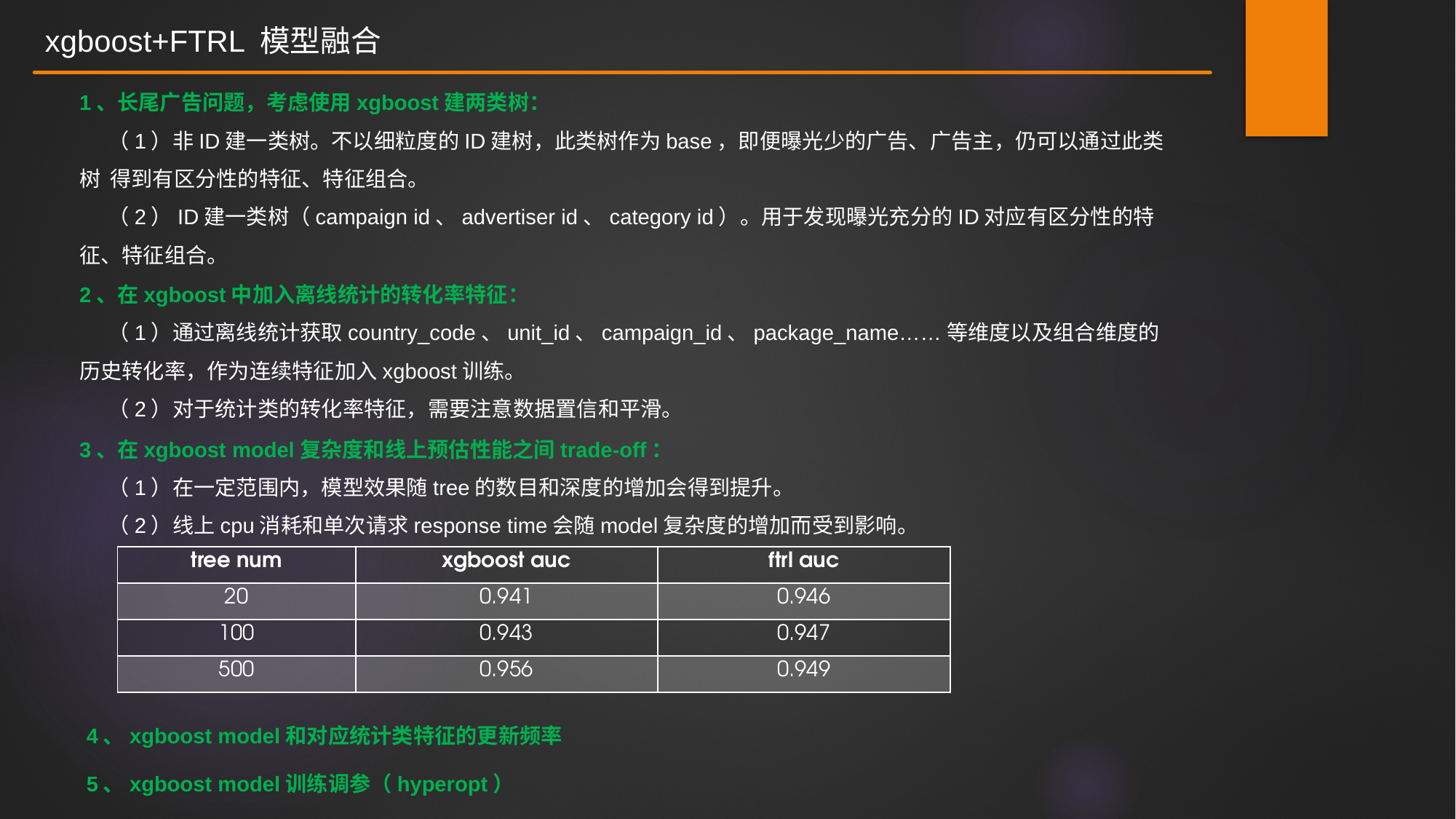

xgboost+FTRL 模型融合
1、长尾广告问题，考虑使用xgboost建两类树：
     （1）非ID建一类树。不以细粒度的ID建树，此类树作为base，即便曝光少的广告、广告主，仍可以通过此类树  得到有区分性的特征、特征组合。
     （2）ID建一类树（campaign id、advertiser id、category id）。用于发现曝光充分的ID对应有区分性的特征、特征组合。
2、在xgboost中加入离线统计的转化率特征：
     （1）通过离线统计获取country_code、unit_id、campaign_id、package_name……等维度以及组合维度的历史转化率，作为连续特征加入xgboost训练。
     （2）对于统计类的转化率特征，需要注意数据置信和平滑。
3、在xgboost model复杂度和线上预估性能之间trade-off：
     （1）在一定范围内，模型效果随tree的数目和深度的增加会得到提升。
     （2）线上cpu消耗和单次请求response time会随model复杂度的增加而受到影响。
| tree num | xgboost auc | ftrl auc |
| --- | --- | --- |
| 20 | 0.941 | 0.946 |
| 100 | 0.943 | 0.947 |
| 500 | 0.956 | 0.949 |
4、xgboost model和对应统计类特征的更新频率
5、xgboost model训练调参（hyperopt）